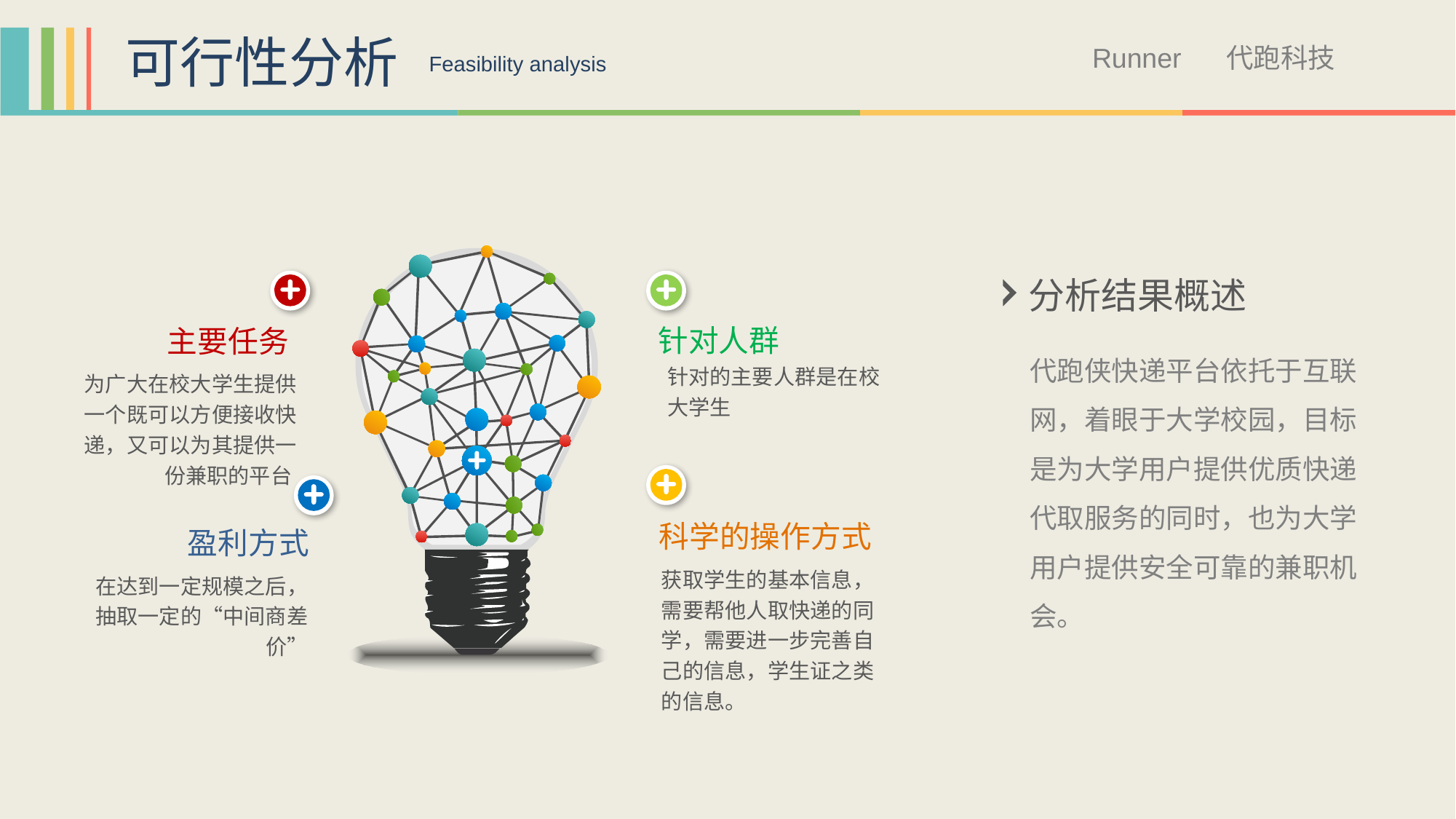

可行性分析

Runner     代跑科技
Feasibility analysis

分析结果概述

针对人群
主要任务
代跑侠快递平台依托于互联网，着眼于大学校园，目标是为大学用户提供优质快递代取服务的同时，也为大学用户提供安全可靠的兼职机会。
针对的主要人群是在校大学生
为广大在校大学生提供一个既可以方便接收快递，又可以为其提供一份兼职的平台

科学的操作方式
盈利方式
获取学生的基本信息，需要帮他人取快递的同学，需要进一步完善自己的信息，学生证之类的信息。
在达到一定规模之后，抽取一定的“中间商差价”